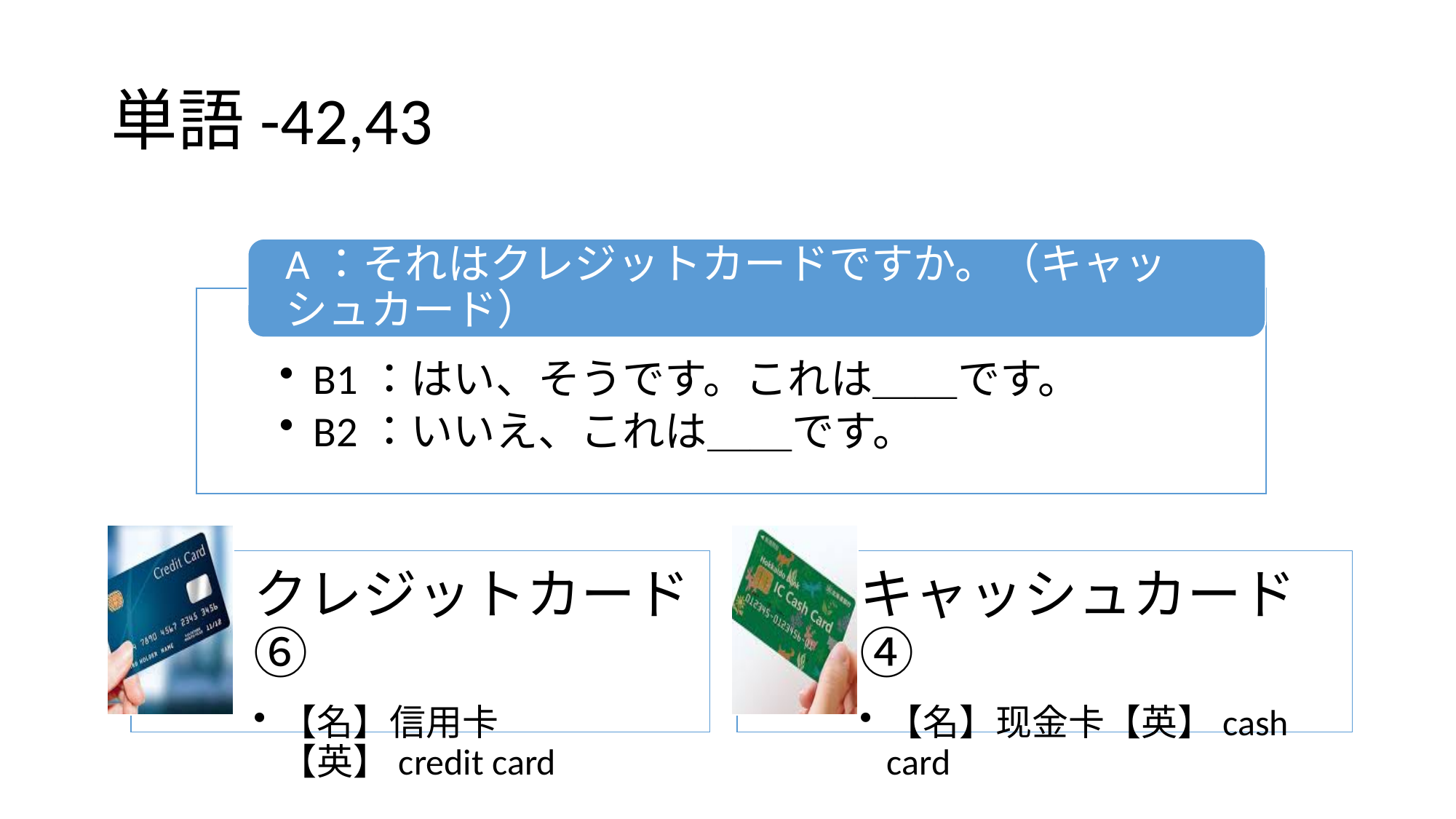

# 単語-42,43
B1：はい、そうです。これは＿＿です。
B2：いいえ、これは＿＿です。
A：それはクレジットカードですか。（キャッシュカード）
クレジットカード⑥
【名】信用卡【英】credit card
キャッシュカード④
【名】现金卡【英】cash card